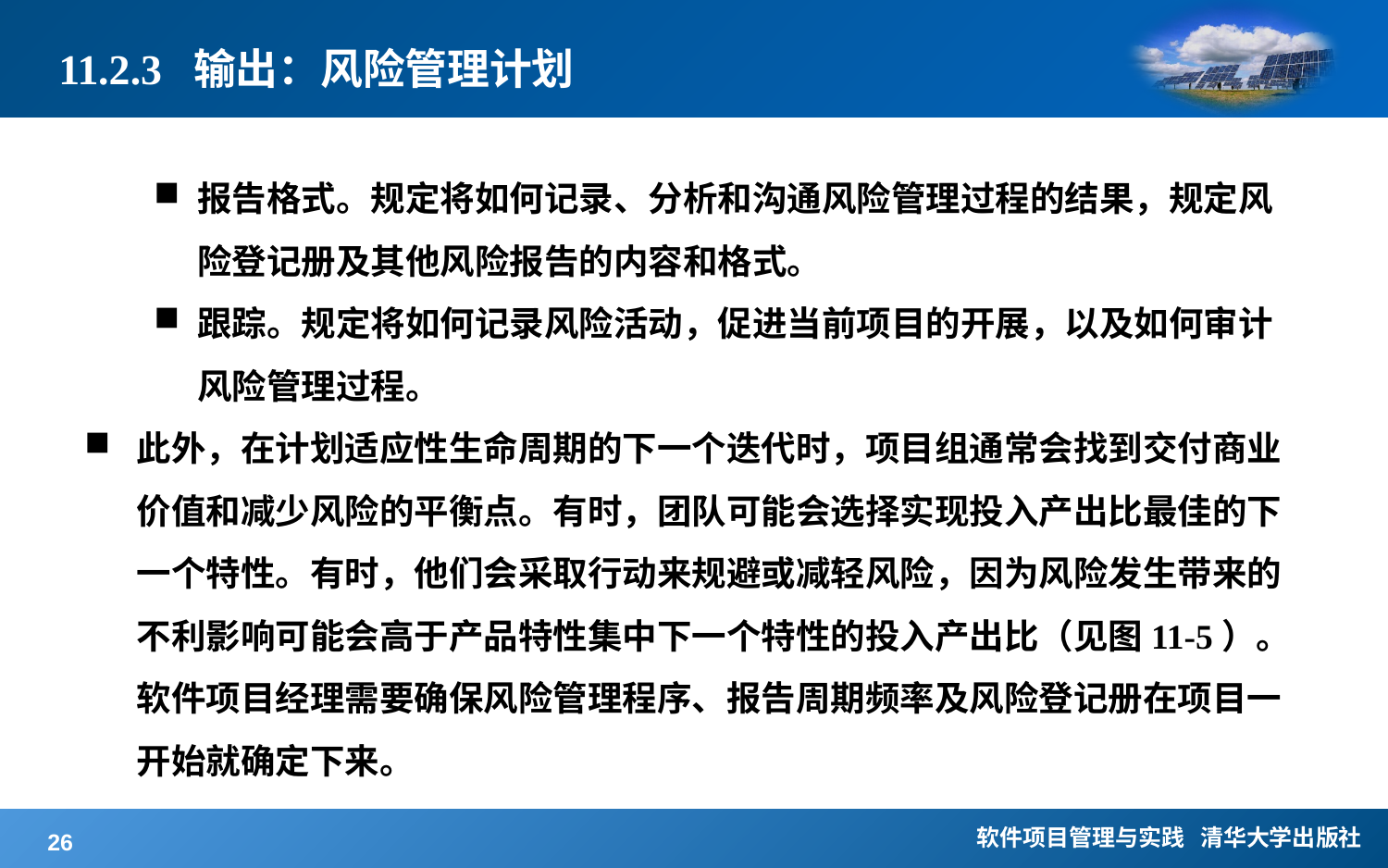

# 11.2.3  输出：风险管理计划
报告格式。规定将如何记录、分析和沟通风险管理过程的结果，规定风险登记册及其他风险报告的内容和格式。
跟踪。规定将如何记录风险活动，促进当前项目的开展，以及如何审计风险管理过程。
此外，在计划适应性生命周期的下一个迭代时，项目组通常会找到交付商业价值和减少风险的平衡点。有时，团队可能会选择实现投入产出比最佳的下一个特性。有时，他们会采取行动来规避或减轻风险，因为风险发生带来的不利影响可能会高于产品特性集中下一个特性的投入产出比（见图11-5）。软件项目经理需要确保风险管理程序、报告周期频率及风险登记册在项目一开始就确定下来。